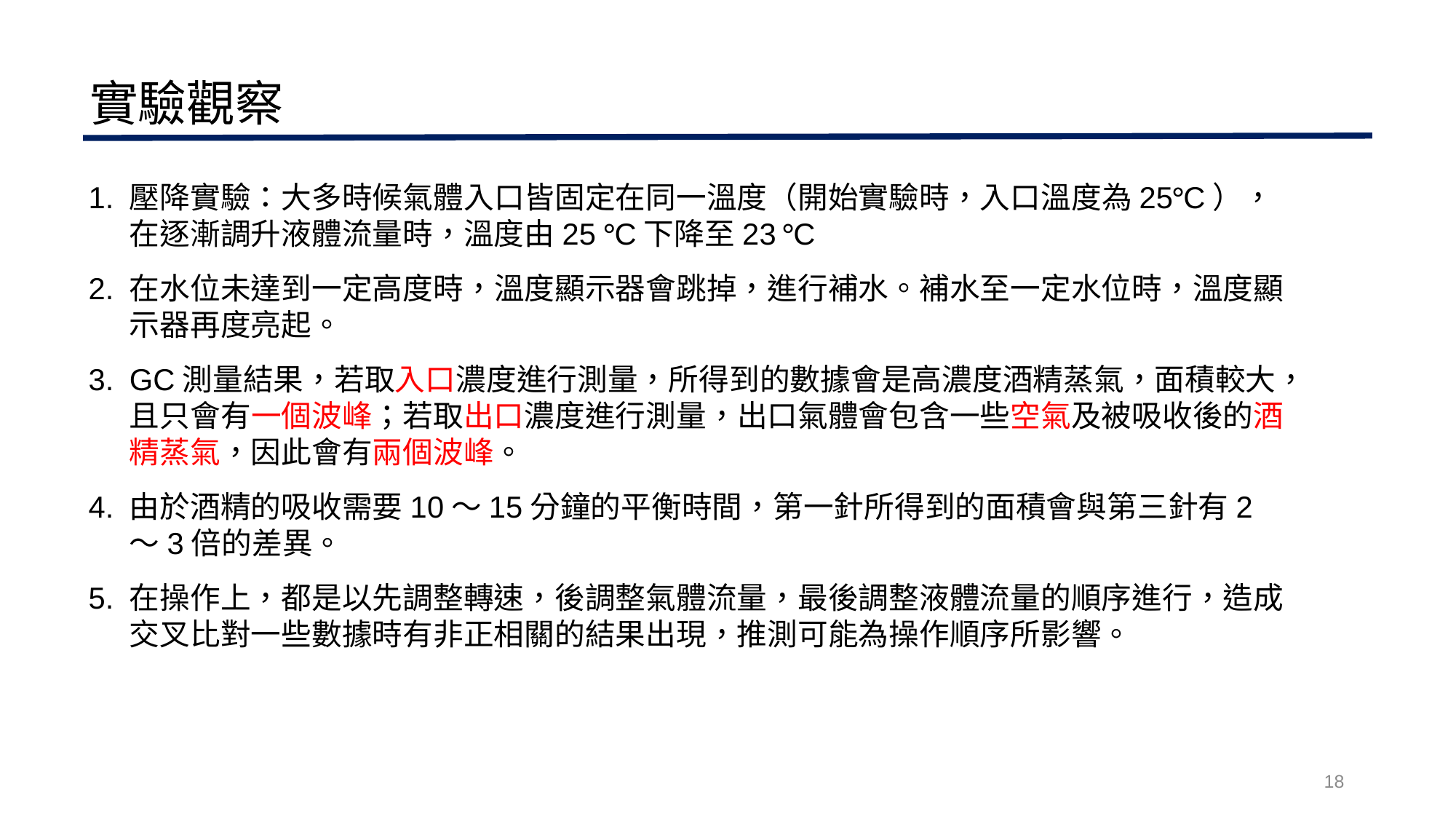

實驗觀察
壓降實驗：大多時候氣體入口皆固定在同一溫度（開始實驗時，入口溫度為25°C），在逐漸調升液體流量時，溫度由25 °C下降至23 °C
在水位未達到一定高度時，溫度顯示器會跳掉，進行補水。補水至一定水位時，溫度顯示器再度亮起。
GC測量結果，若取入口濃度進行測量，所得到的數據會是高濃度酒精蒸氣，面積較大，且只會有一個波峰；若取出口濃度進行測量，出口氣體會包含一些空氣及被吸收後的酒精蒸氣，因此會有兩個波峰。
由於酒精的吸收需要10～15分鐘的平衡時間，第一針所得到的面積會與第三針有2～3倍的差異。
在操作上，都是以先調整轉速，後調整氣體流量，最後調整液體流量的順序進行，造成交叉比對一些數據時有非正相關的結果出現，推測可能為操作順序所影響。
18